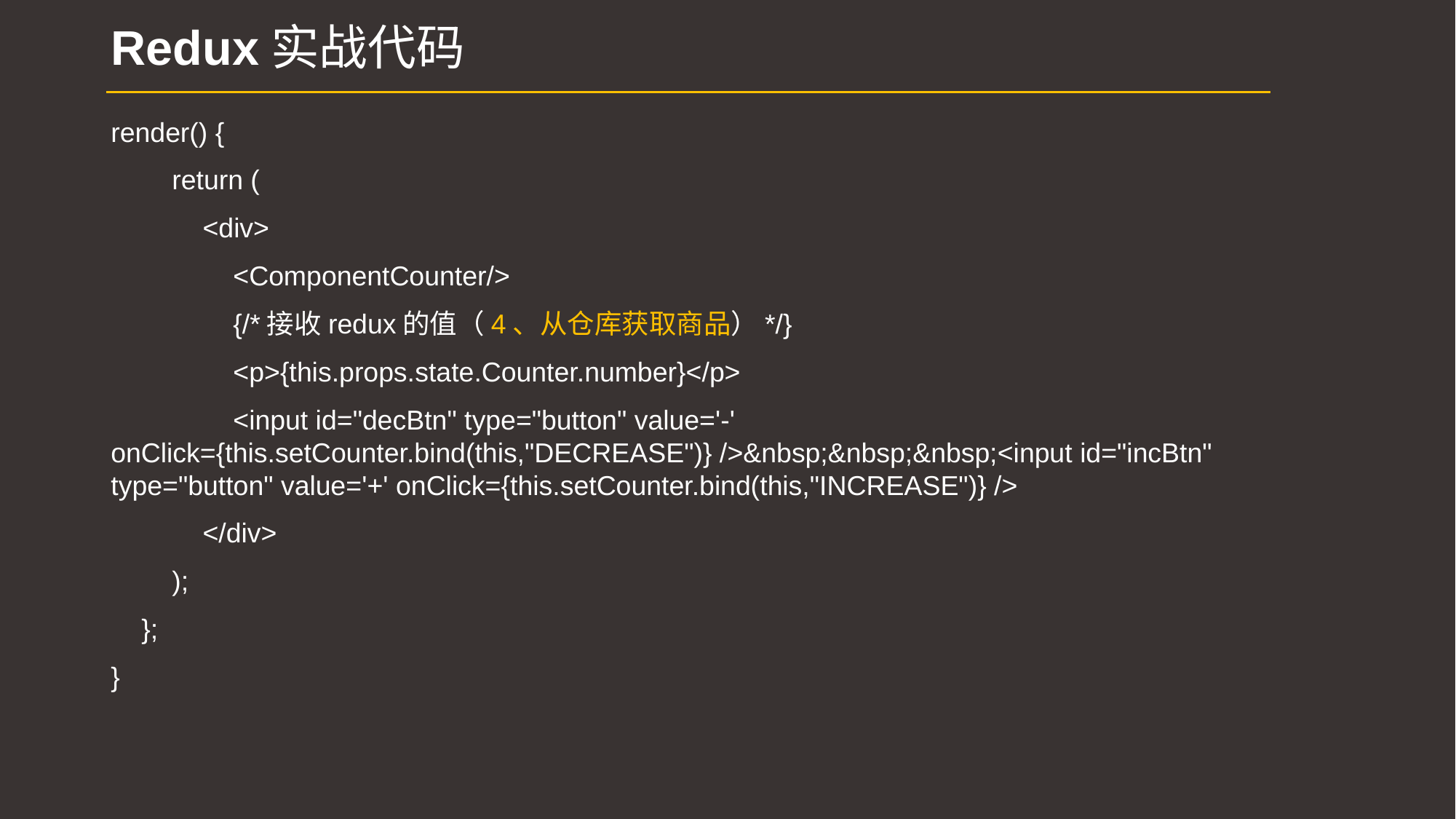

# Redux实战代码
render() {
        return (
            <div>
                <ComponentCounter/>
                {/*接收redux的值（4、从仓库获取商品）*/}
                <p>{this.props.state.Counter.number}</p>
                <input id="decBtn" type="button" value='-' onClick={this.setCounter.bind(this,"DECREASE")} />&nbsp;&nbsp;&nbsp;<input id="incBtn" type="button" value='+' onClick={this.setCounter.bind(this,"INCREASE")} />
            </div>
        );
    };
}